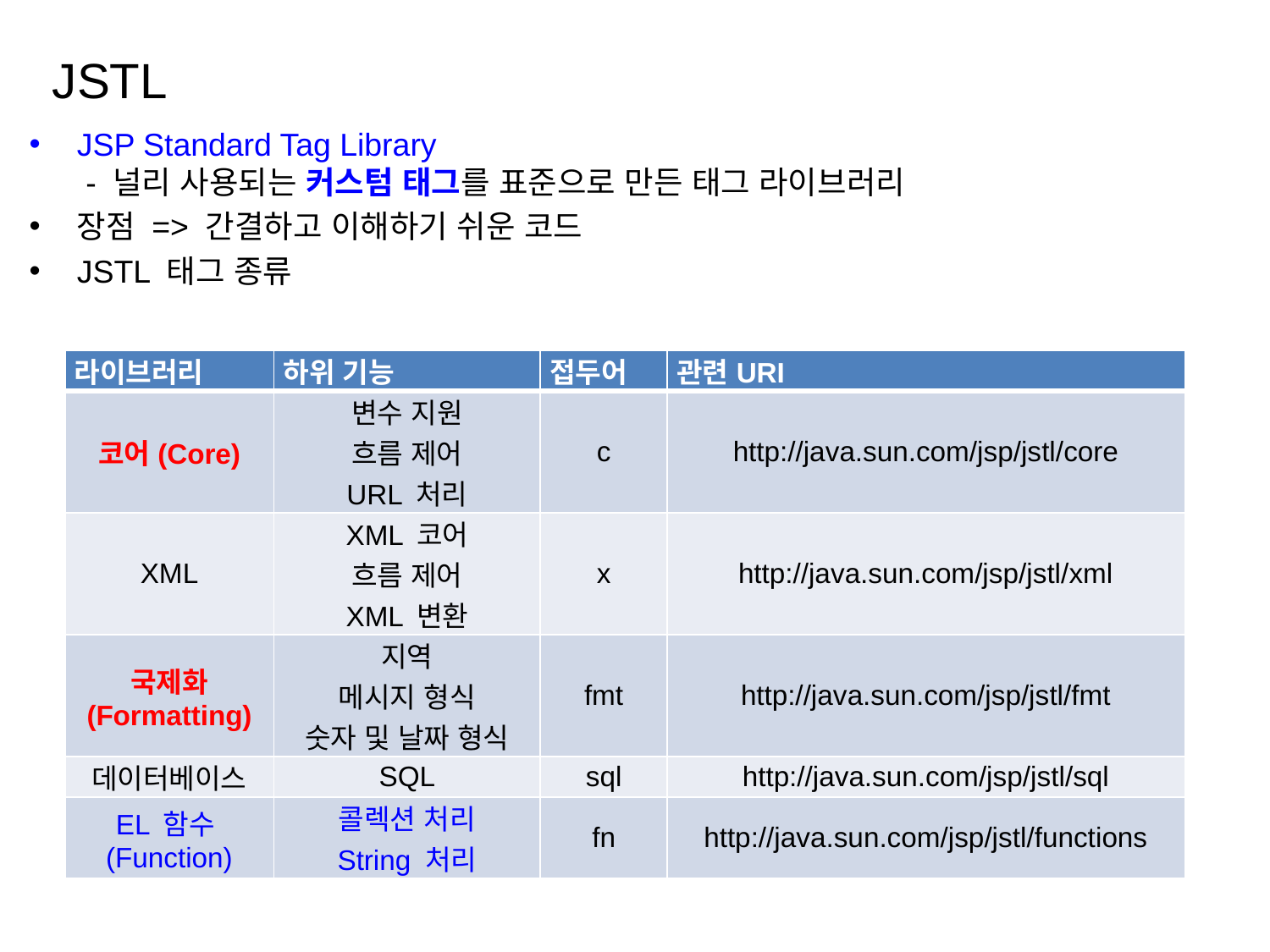

# JSTL
JSP Standard Tag Library
 - 널리 사용되는 커스텀 태그를 표준으로 만든 태그 라이브러리
장점 => 간결하고 이해하기 쉬운 코드
JSTL 태그 종류
| 라이브러리 | 하위 기능 | 접두어 | 관련URI |
| --- | --- | --- | --- |
| 코어(Core) | 변수 지원 흐름 제어 URL 처리 | c | http://java.sun.com/jsp/jstl/core |
| XML | XML 코어 흐름 제어 XML 변환 | x | http://java.sun.com/jsp/jstl/xml |
| 국제화 (Formatting) | 지역 메시지 형식 숫자 및 날짜 형식 | fmt | http://java.sun.com/jsp/jstl/fmt |
| 데이터베이스 | SQL | sql | http://java.sun.com/jsp/jstl/sql |
| EL 함수(Function) | 콜렉션 처리 String 처리 | fn | http://java.sun.com/jsp/jstl/functions |